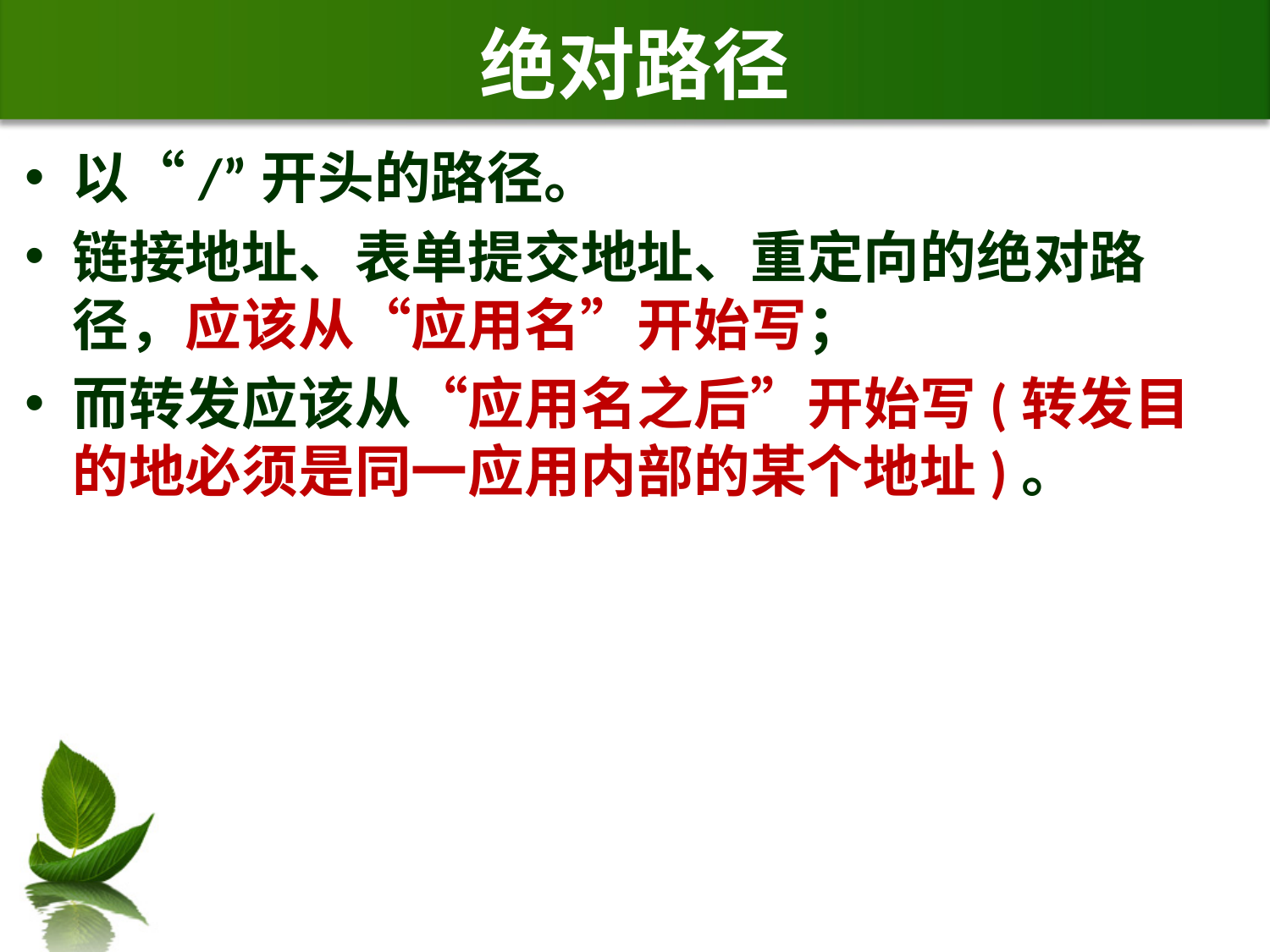

# 绝对路径
以“/”开头的路径。
链接地址、表单提交地址、重定向的绝对路径，应该从“应用名”开始写；
而转发应该从“应用名之后”开始写(转发目的地必须是同一应用内部的某个地址)。